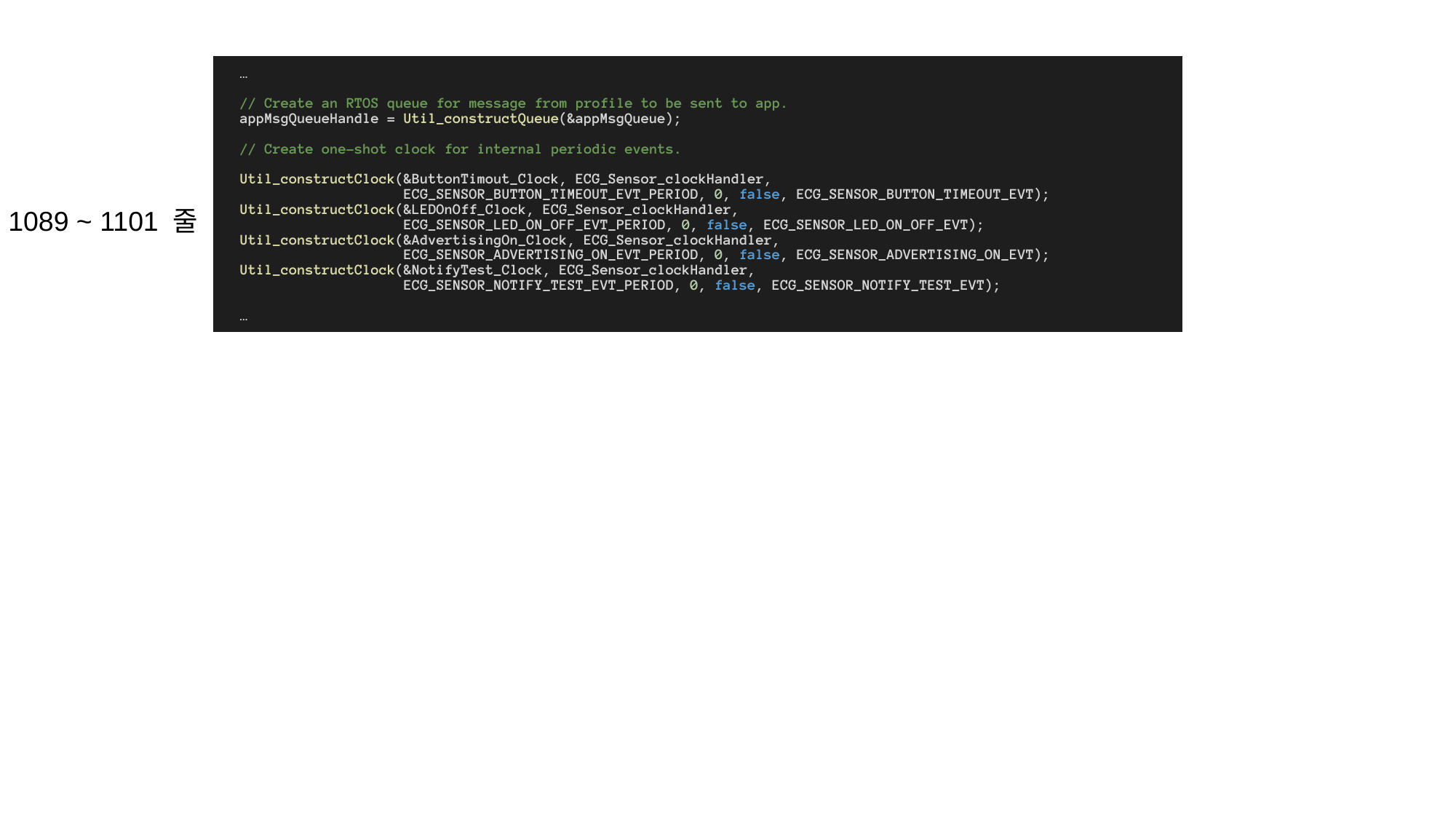

| …   // Create an RTOS queue for message from profile to be sent to app.   appMsgQueueHandle = Util\_constructQueue(&appMsgQueue);      // Create one-shot clock for internal periodic events.   Util\_constructClock(&ButtonTimout\_Clock, ECG\_Sensor\_clockHandler,                       ECG\_SENSOR\_BUTTON\_TIMEOUT\_EVT\_PERIOD, 0, false, ECG\_SENSOR\_BUTTON\_TIMEOUT\_EVT);   Util\_constructClock(&LEDOnOff\_Clock, ECG\_Sensor\_clockHandler,                       ECG\_SENSOR\_LED\_ON\_OFF\_EVT\_PERIOD, 0, false, ECG\_SENSOR\_LED\_ON\_OFF\_EVT);   Util\_constructClock(&AdvertisingOn\_Clock, ECG\_Sensor\_clockHandler,                       ECG\_SENSOR\_ADVERTISING\_ON\_EVT\_PERIOD, 0, false, ECG\_SENSOR\_ADVERTISING\_ON\_EVT);   Util\_constructClock(&NotifyTest\_Clock, ECG\_Sensor\_clockHandler,                       ECG\_SENSOR\_NOTIFY\_TEST\_EVT\_PERIOD, 0, false, ECG\_SENSOR\_NOTIFY\_TEST\_EVT);  … |
| --- |
1089 ~ 1101 줄